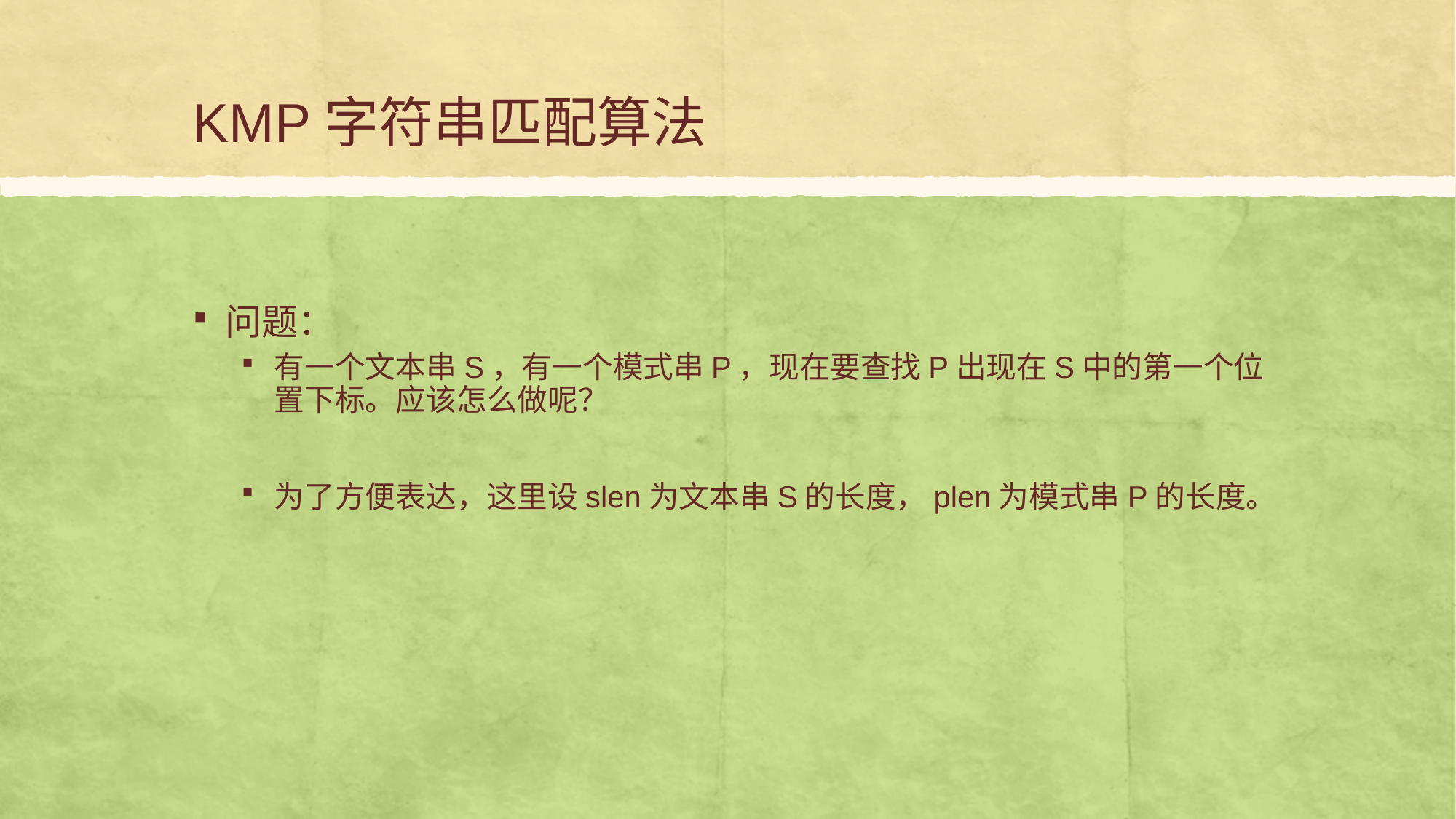

# KMP字符串匹配算法

问题：
有一个文本串S，有一个模式串P，现在要查找P出现在S中的第一个位置下标。应该怎么做呢？

为了方便表达，这里设slen为文本串S的长度，plen为模式串P的长度。